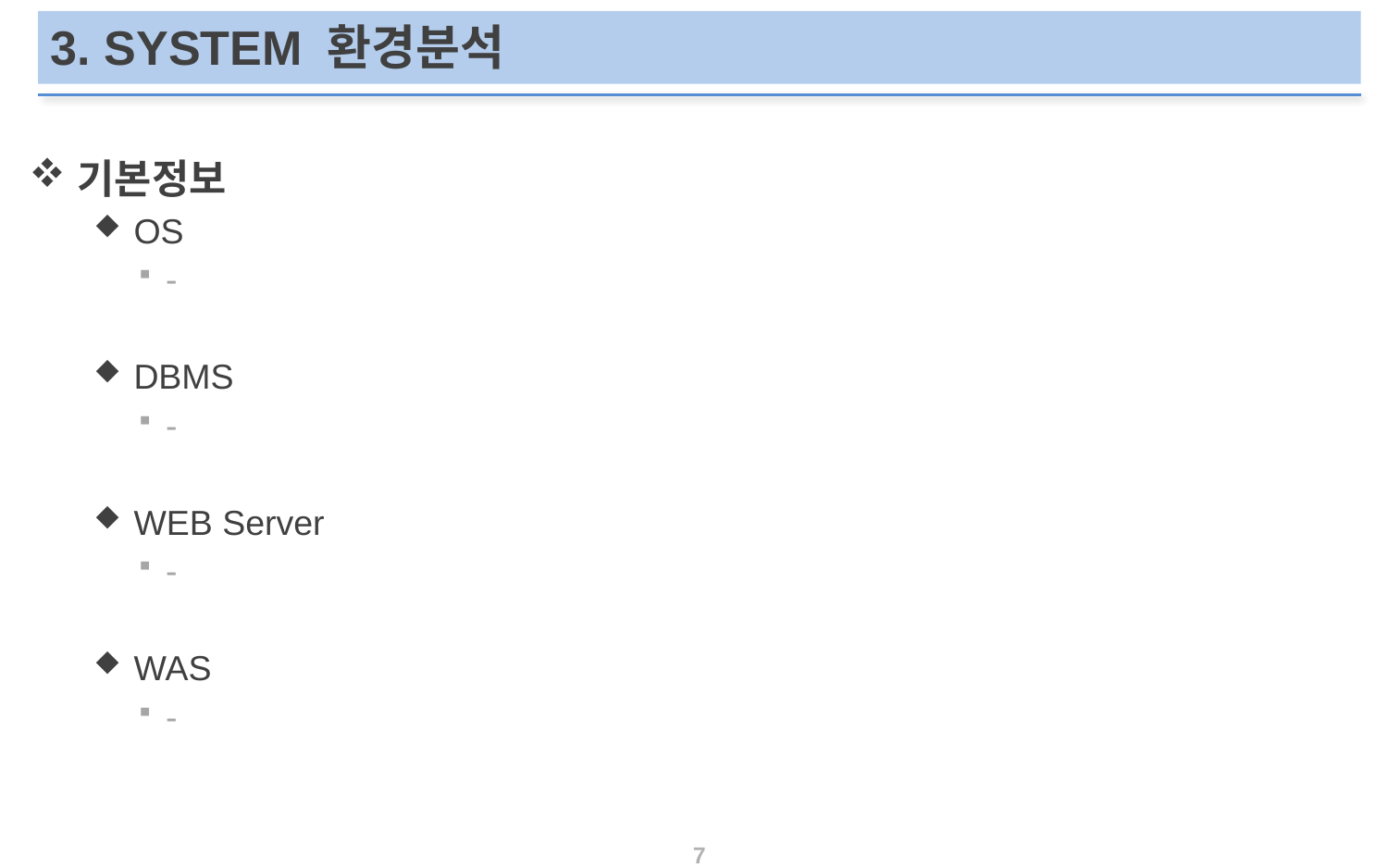

# 3. SYSTEM 환경분석
기본정보
OS
-

DBMS
-

WEB Server
-

WAS
-
7